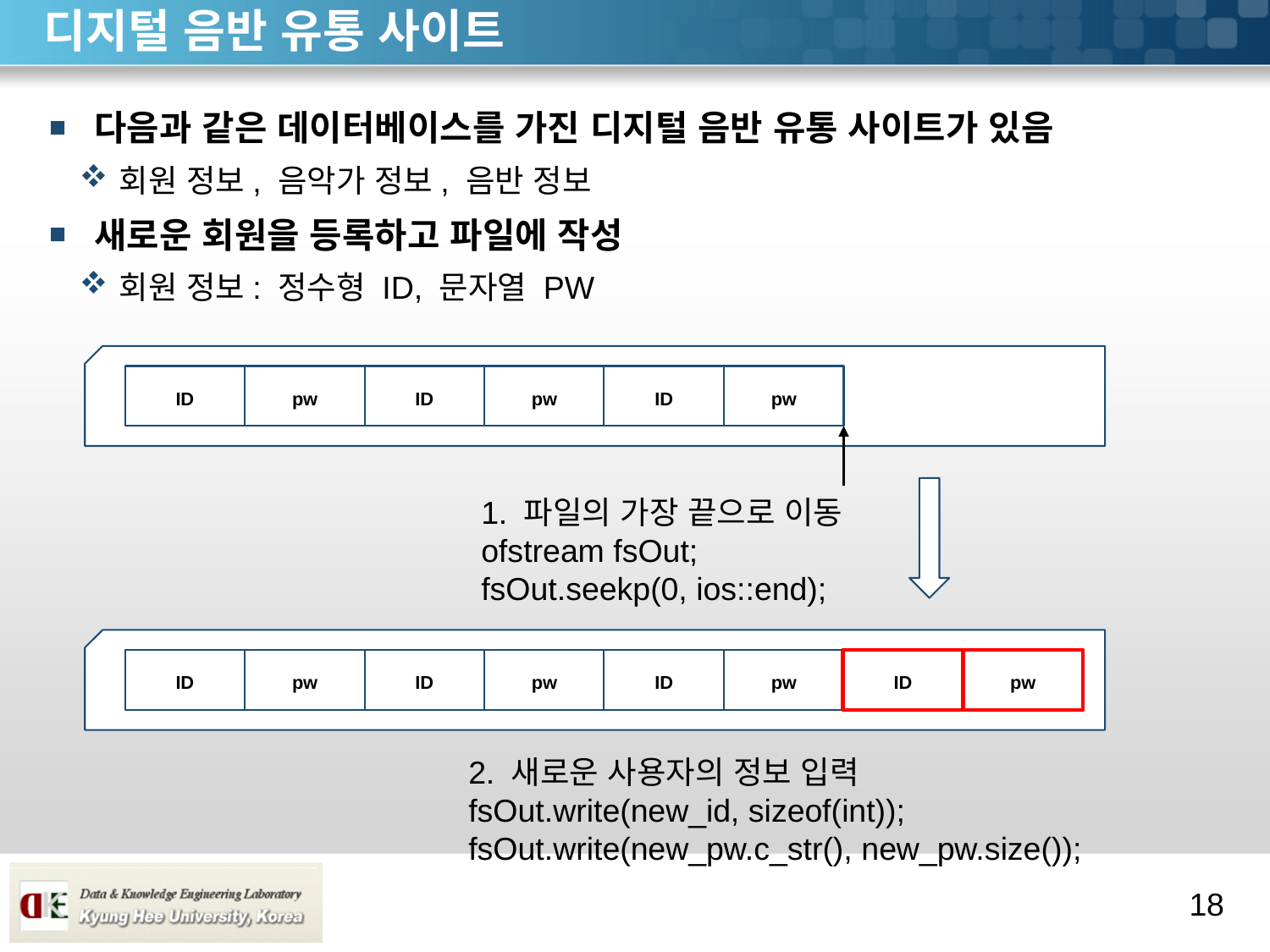

# 디지털 음반 유통 사이트
다음과 같은 데이터베이스를 가진 디지털 음반 유통 사이트가 있음
회원 정보, 음악가 정보, 음반 정보
새로운 회원을 등록하고 파일에 작성
회원 정보: 정수형 ID, 문자열 PW

ID
pw
ID
pw
ID
pw

1. 파일의 가장 끝으로 이동
ofstream fsOut;
fsOut.seekp(0, ios::end);

ID
pw
ID
pw
ID
pw
ID
pw
2. 새로운 사용자의 정보 입력
fsOut.write(new_id, sizeof(int));
fsOut.write(new_pw.c_str(), new_pw.size());